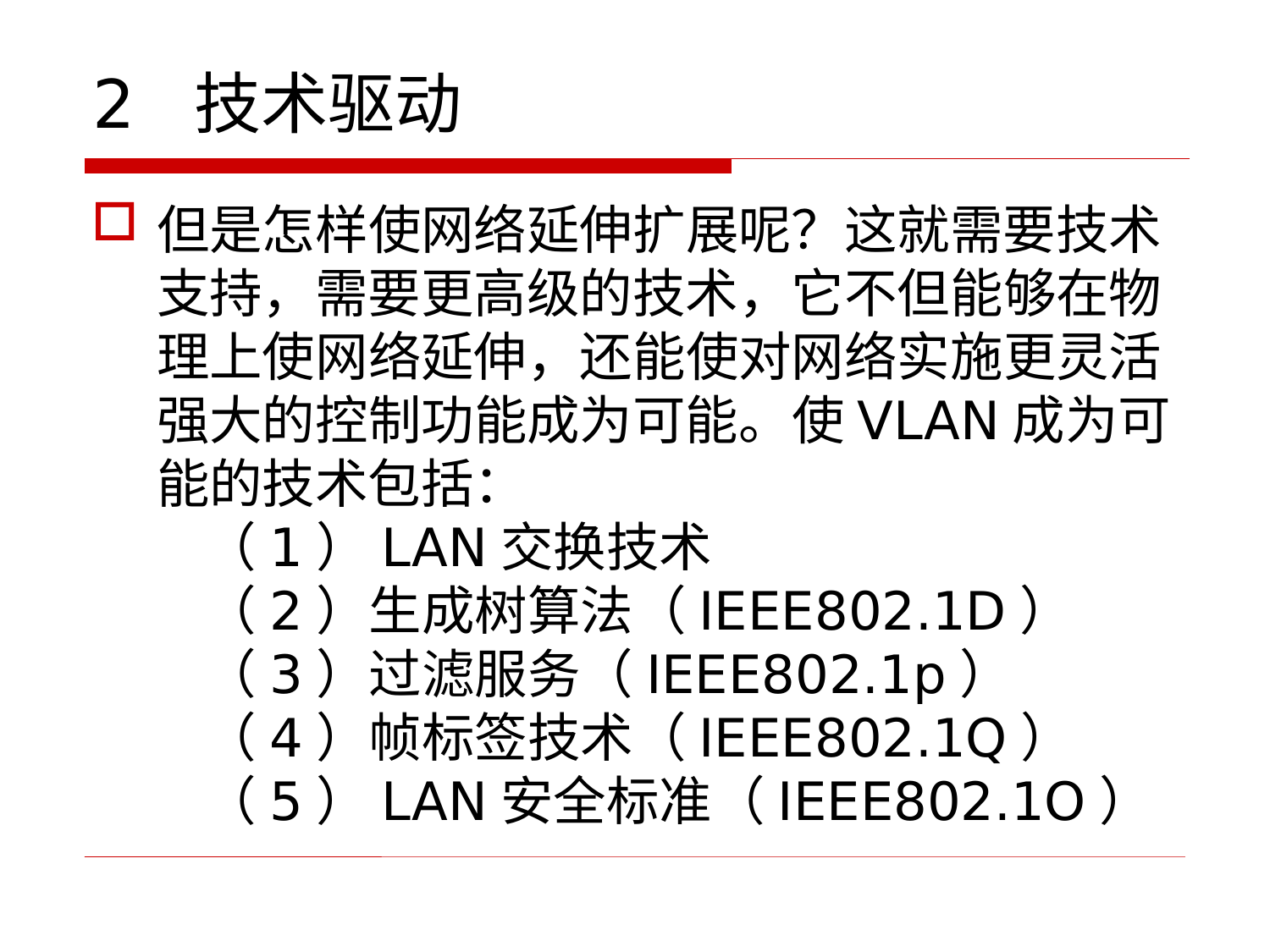

# 2  技术驱动
但是怎样使网络延伸扩展呢？这就需要技术支持，需要更高级的技术，它不但能够在物理上使网络延伸，还能使对网络实施更灵活强大的控制功能成为可能。使VLAN成为可能的技术包括：
    （1）LAN交换技术
    （2）生成树算法（IEEE802.1D）
    （3）过滤服务（IEEE802.1p）
    （4）帧标签技术（IEEE802.1Q）
    （5）LAN安全标准（IEEE802.1O）